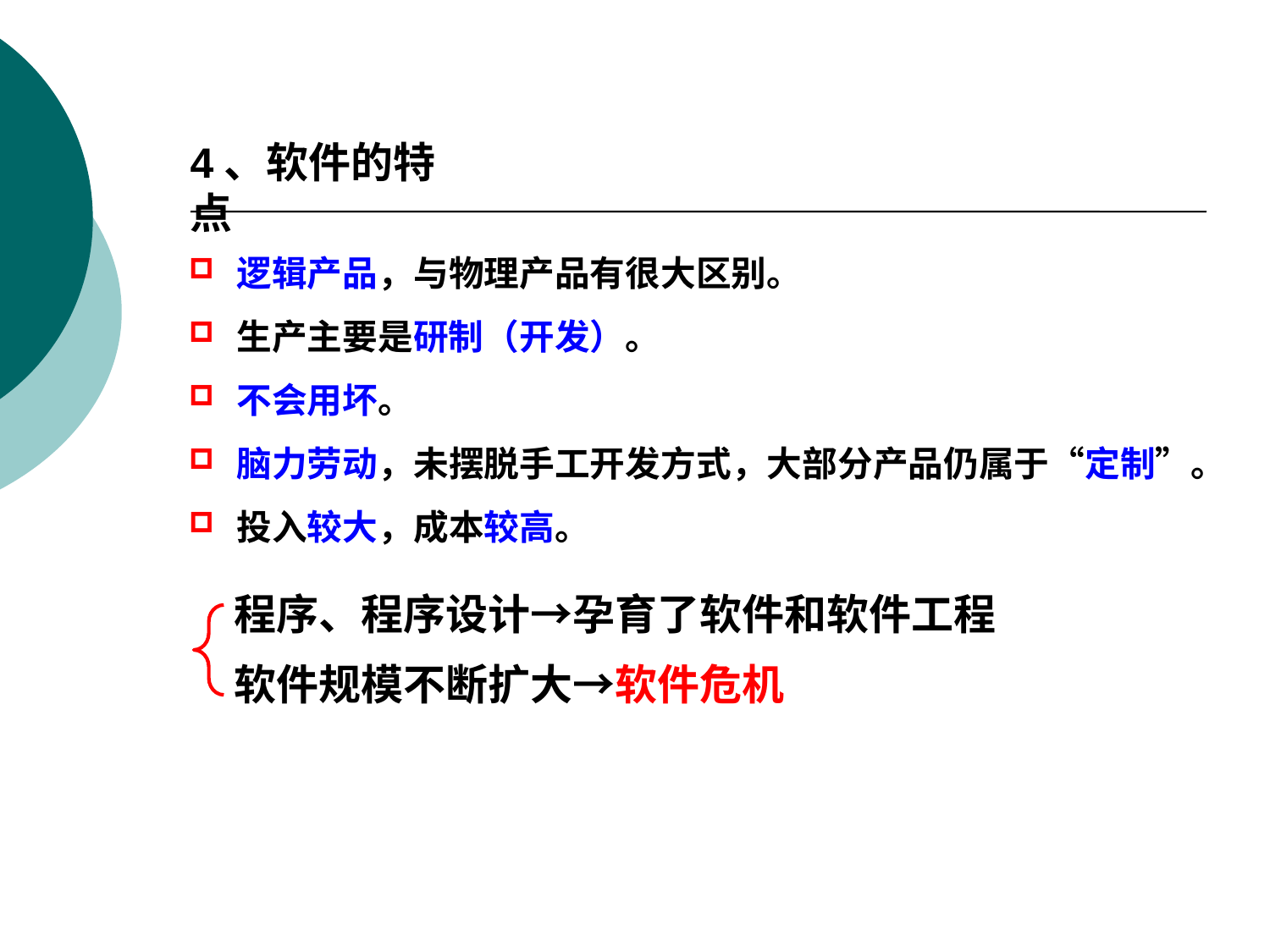

4、软件的特点
逻辑产品，与物理产品有很大区别。
生产主要是研制（开发）。
不会用坏。
脑力劳动，未摆脱手工开发方式，大部分产品仍属于“定制”。
投入较大，成本较高。
# 程序、程序设计→孕育了软件和软件工程

软件规模不断扩大→软件危机